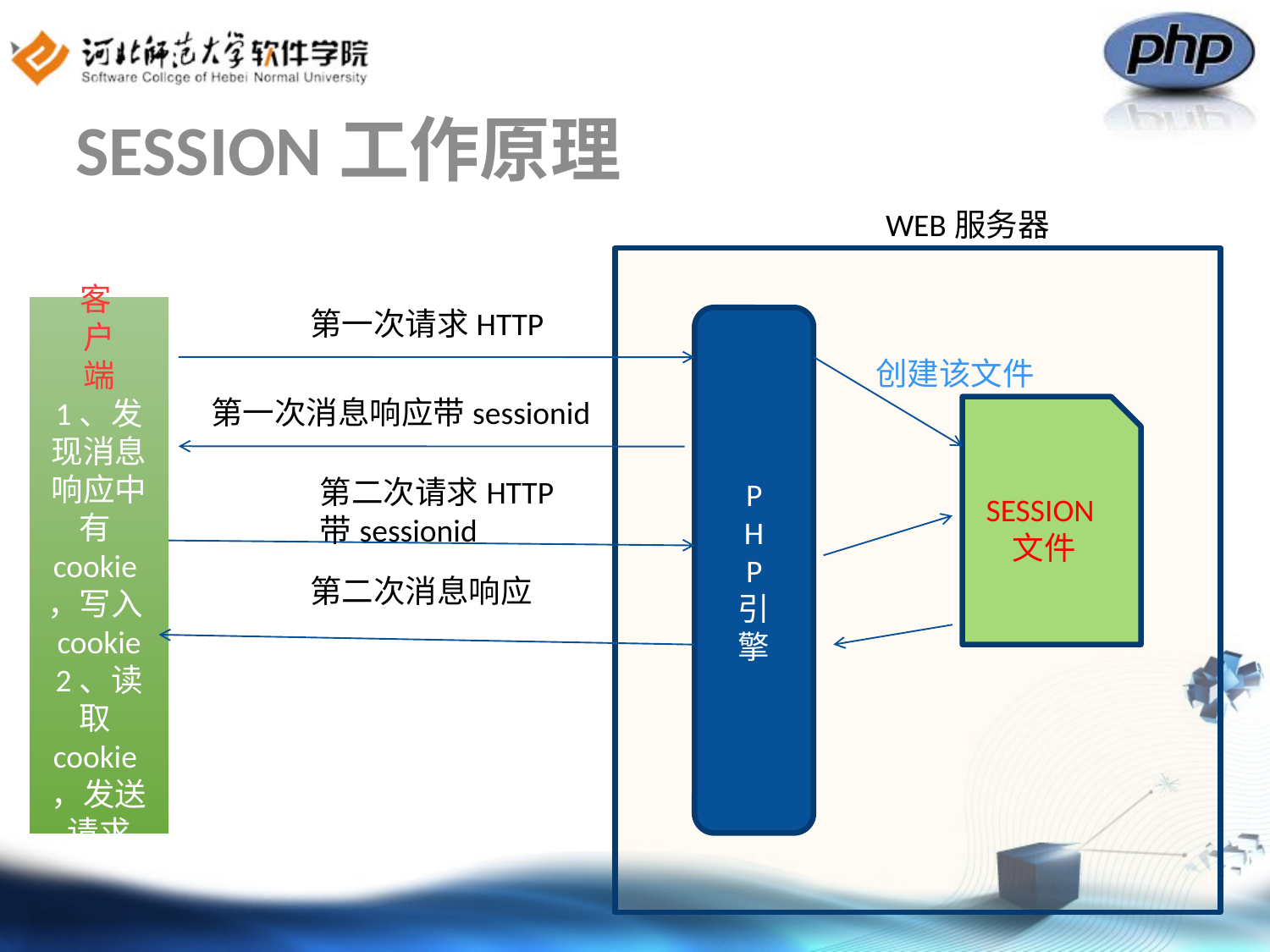

# SESSION工作原理
WEB服务器

客
户
端
1、发现消息响应中有cookie，写入cookie
2、读取cookie，发送请求

第一次请求HTTP
P
H
P
引
擎
创建该文件
第一次消息响应带sessionid
SESSION文件
第二次请求HTTP带sessionid
第二次消息响应